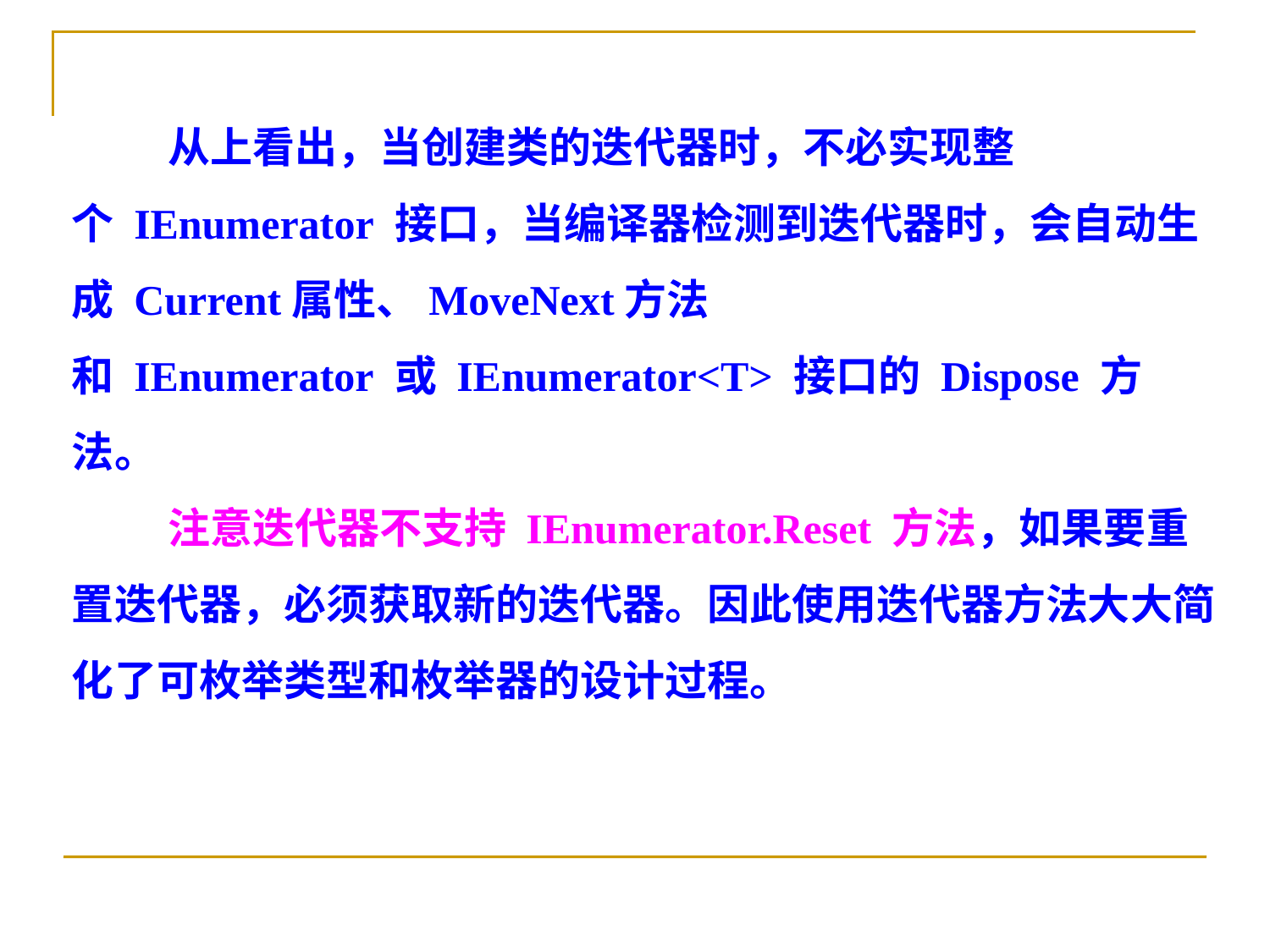

从上看出，当创建类的迭代器时，不必实现整个 IEnumerator 接口，当编译器检测到迭代器时，会自动生成 Current属性、MoveNext方法和 IEnumerator 或 IEnumerator<T> 接口的 Dispose 方法。
         注意迭代器不支持 IEnumerator.Reset 方法，如果要重置迭代器，必须获取新的迭代器。因此使用迭代器方法大大简化了可枚举类型和枚举器的设计过程。